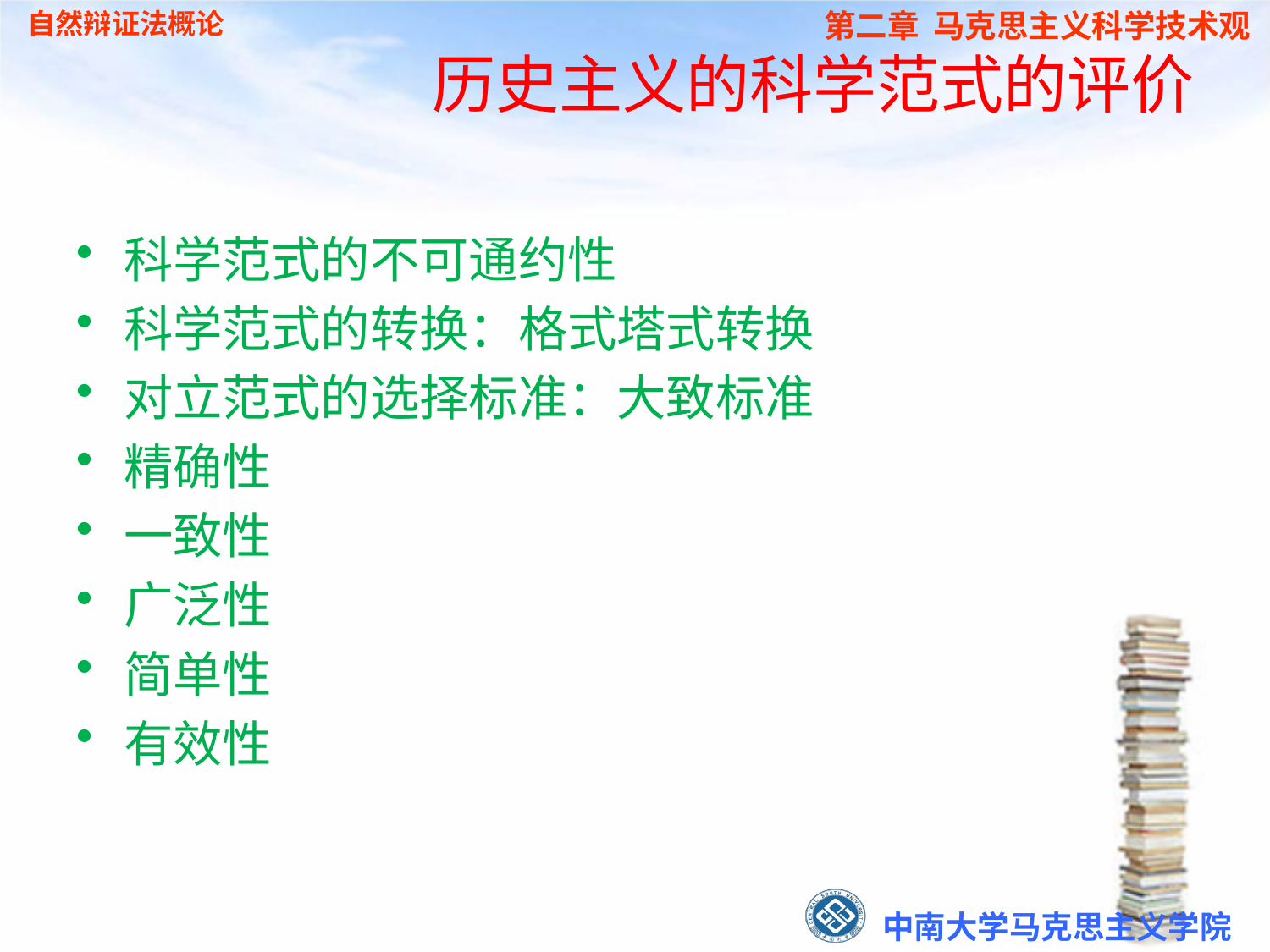

# 历史主义的科学范式的评价
科学范式的不可通约性
科学范式的转换：格式塔式转换
对立范式的选择标准：大致标准
精确性
一致性
广泛性
简单性
有效性